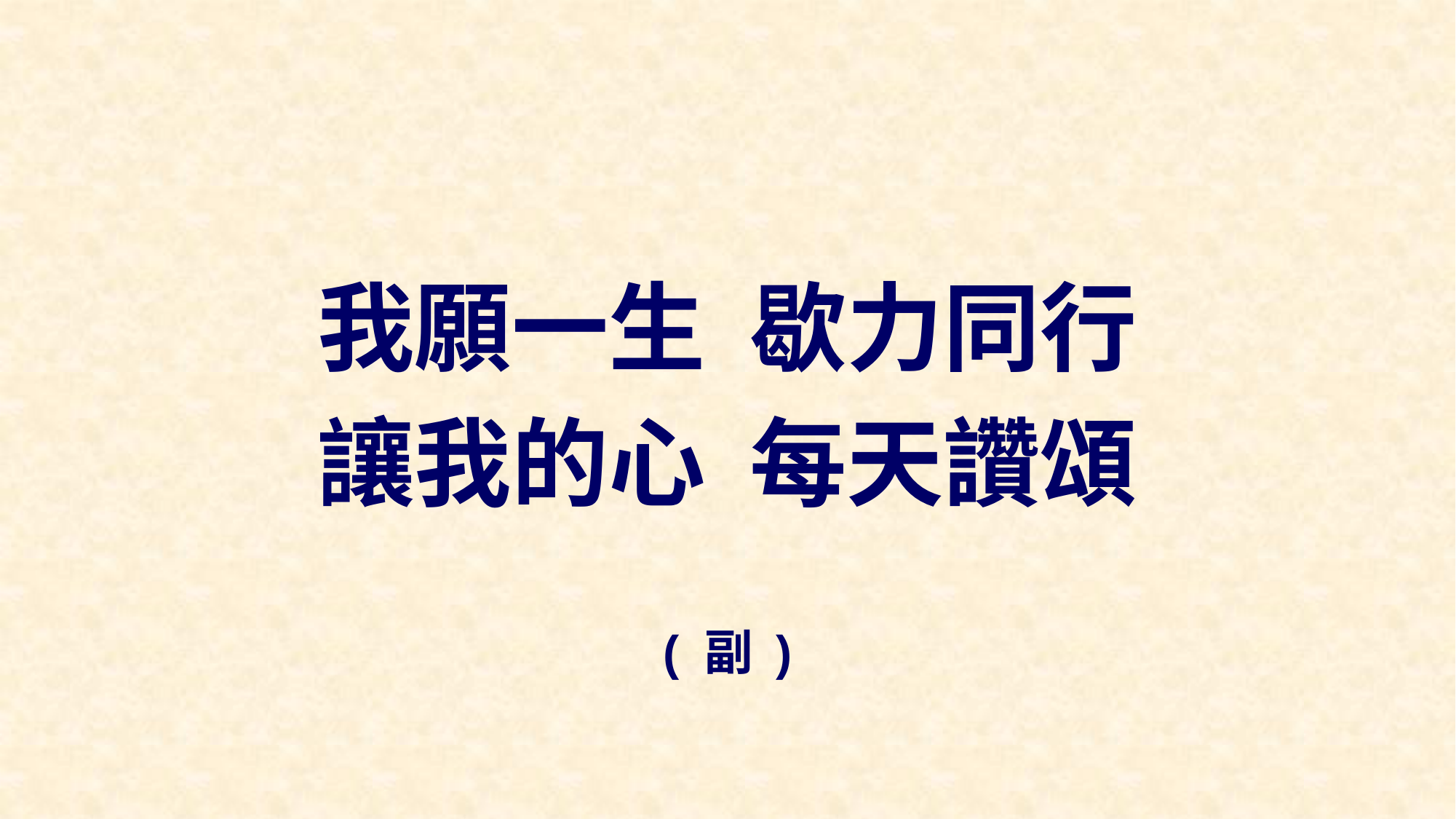

我願一生  歇力同行
讓我的心  每天讚頌
( 副 )